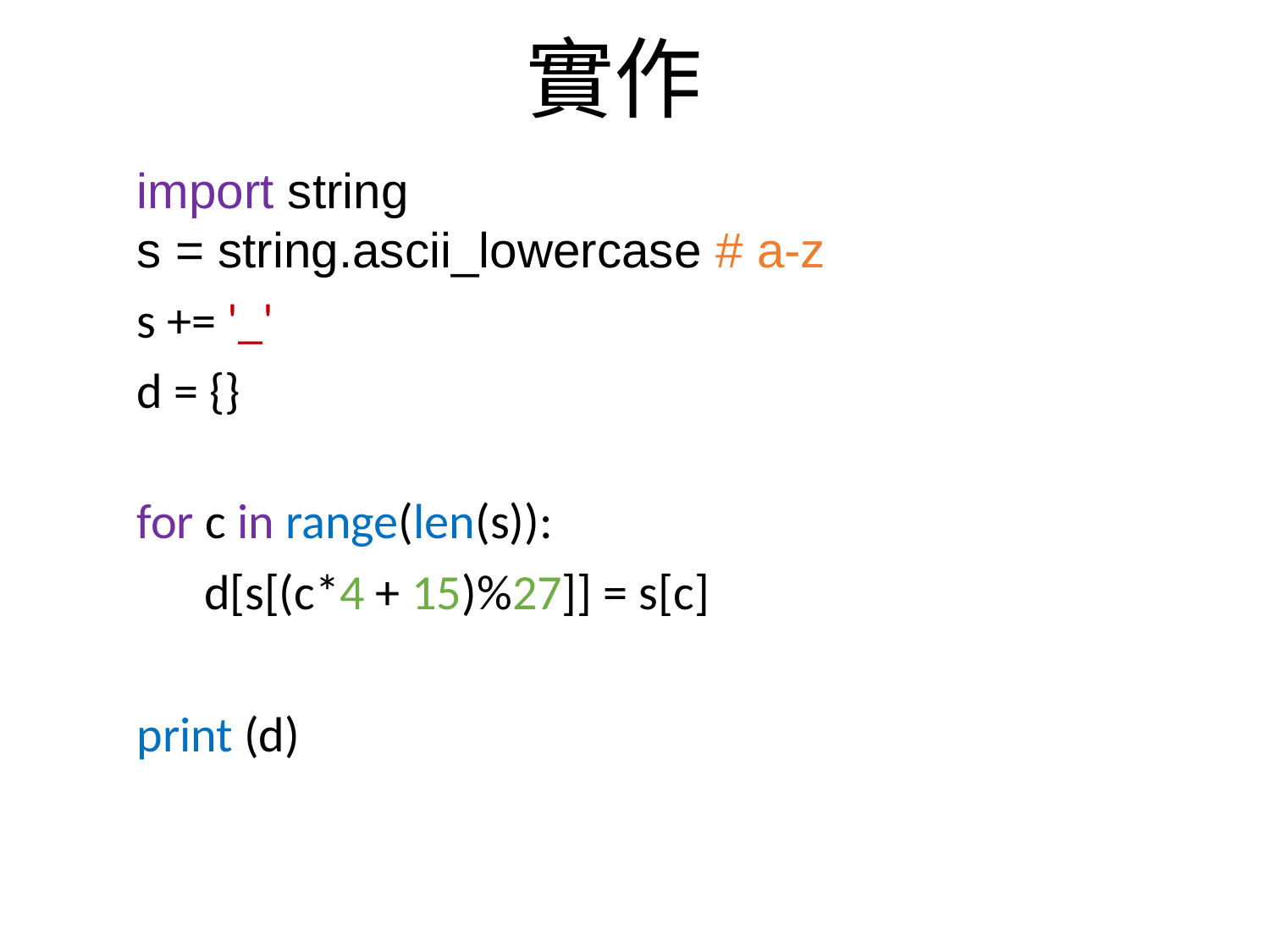

實作
import string ​
s = string.ascii_lowercase # a-z
s += '_'
d = {}
 ​
for c in range(len(s)):
      d[s[(c*4 + 15)%27]] = s[c]

print (d)